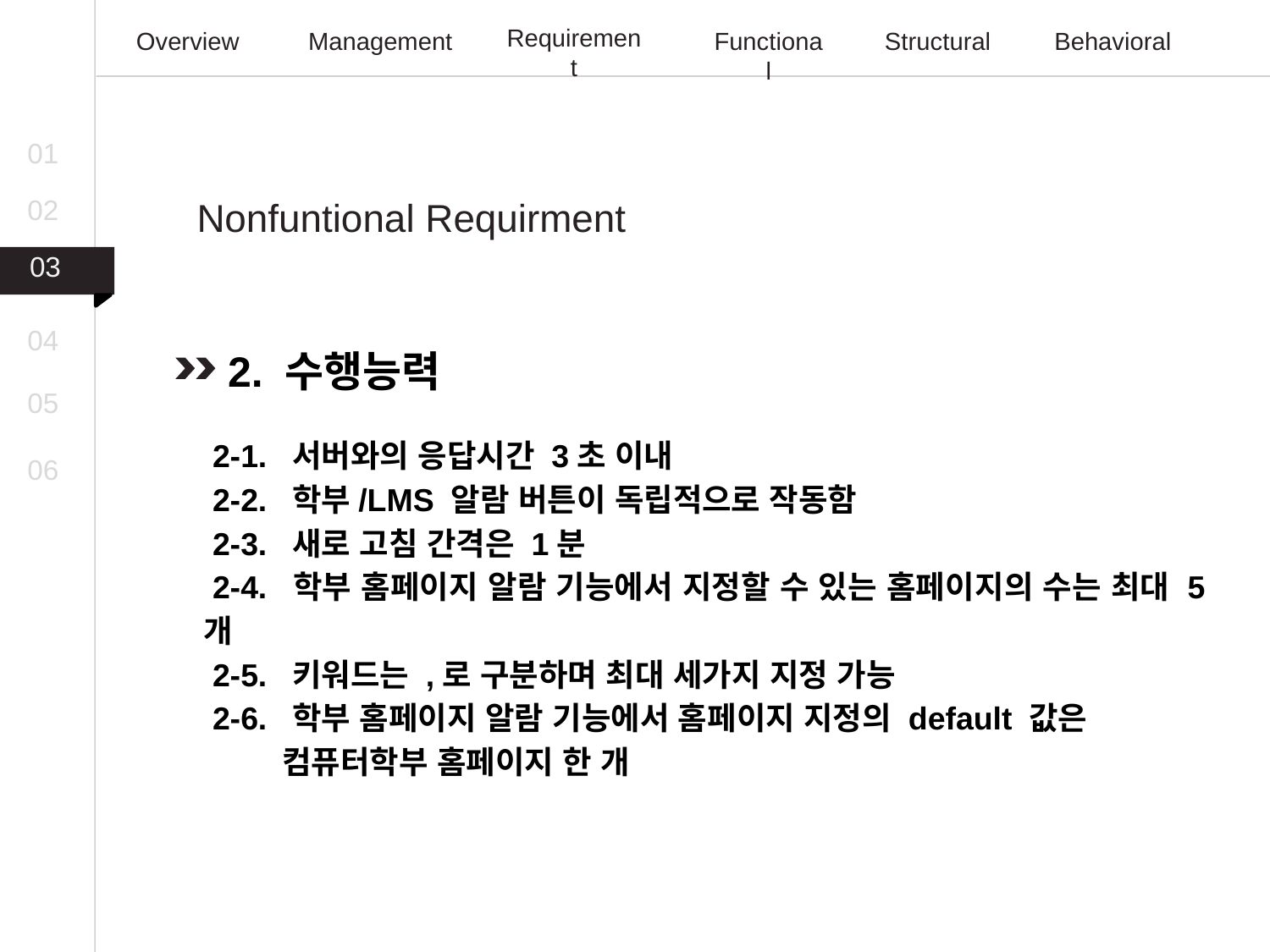

Requirement
Overview
Management
Functional
Structural
Behavioral
01
02
Nonfuntional Requirment
03

04
2. 수행능력

05
 2-1.  서버와의 응답시간 3초 이내
 2-2.  학부/LMS 알람 버튼이 독립적으로 작동함
 2-3.  새로 고침 간격은 1분
 2-4.  학부 홈페이지 알람 기능에서 지정할 수 있는 홈페이지의 수는 최대 5개
 2-5.  키워드는 ,로 구분하며 최대 세가지 지정 가능
 2-6.  학부 홈페이지 알람 기능에서 홈페이지 지정의 default 값은
        컴퓨터학부 홈페이지 한 개
06